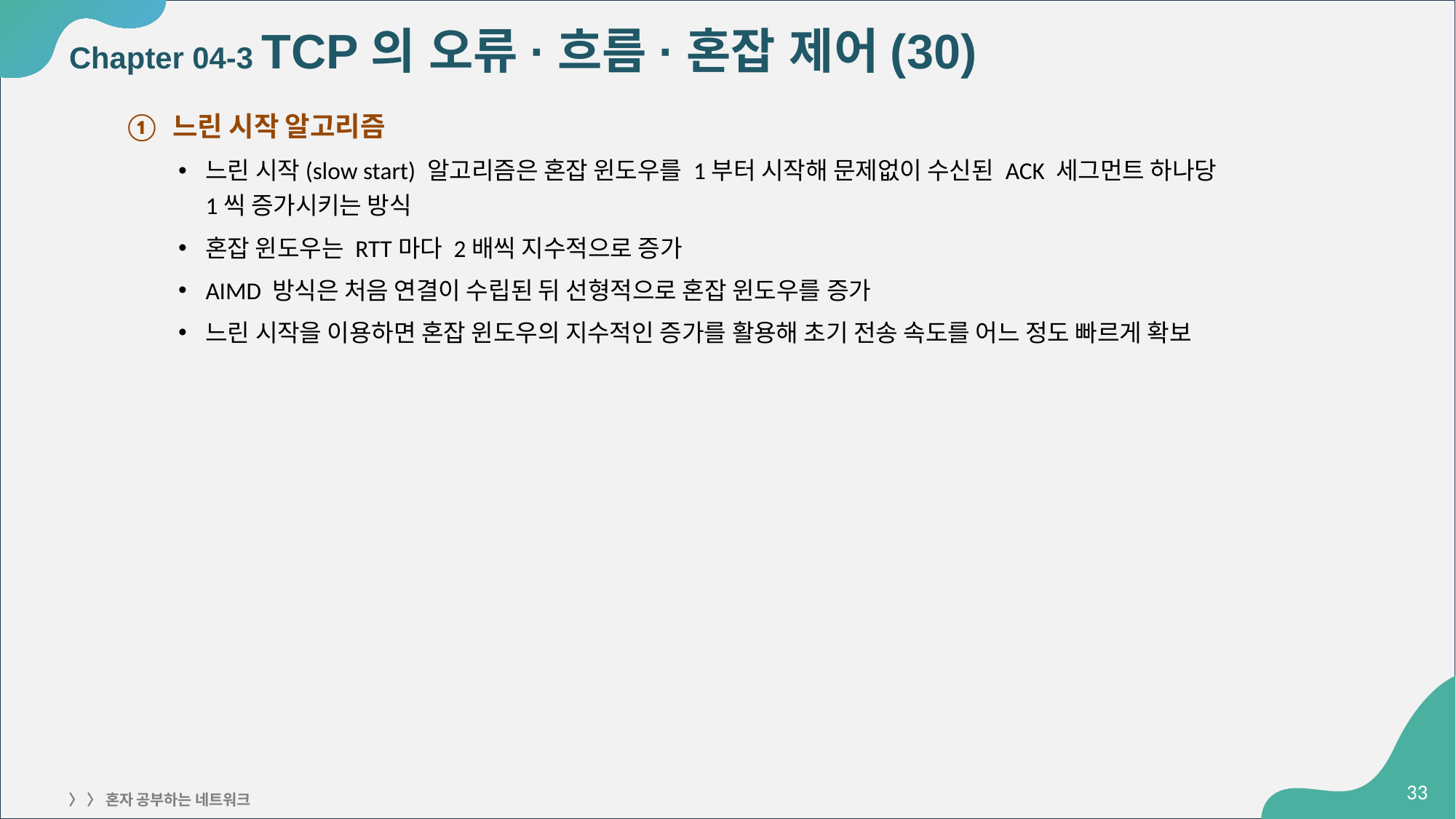

# Chapter 04-3 TCP의 오류·흐름·혼잡 제어(30)
① 느린 시작 알고리즘
느린 시작(slow start) 알고리즘은 혼잡 윈도우를 1부터 시작해 문제없이 수신된 ACK 세그먼트 하나당
1씩 증가시키는 방식
혼잡 윈도우는 RTT마다 2배씩 지수적으로 증가
AIMD 방식은 처음 연결이 수립된 뒤 선형적으로 혼잡 윈도우를 증가
느린 시작을 이용하면 혼잡 윈도우의 지수적인 증가를 활용해 초기 전송 속도를 어느 정도 빠르게 확보
33
〉 〉 혼자 공부하는 네트워크